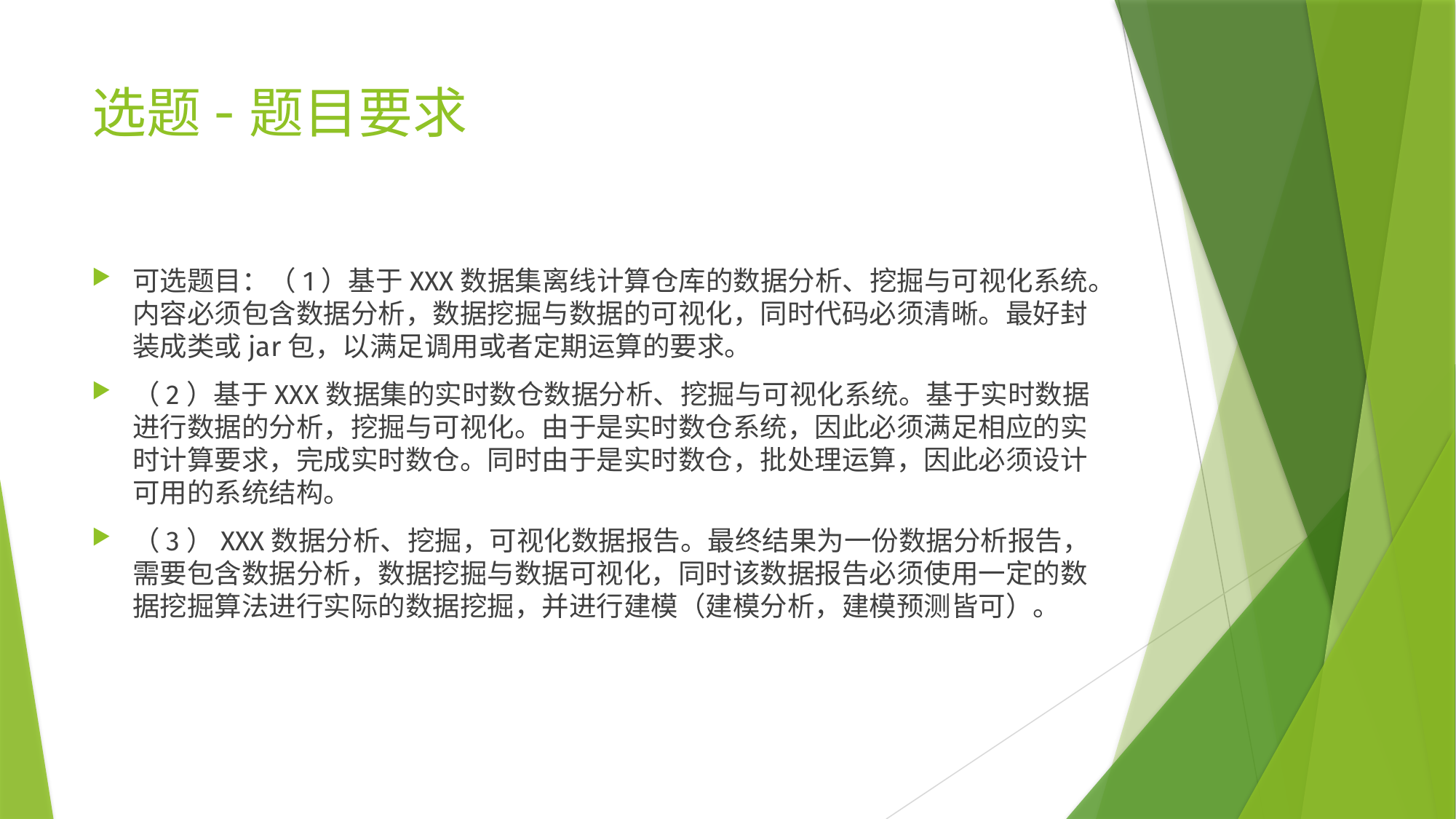

# 选题-题目要求
可选题目：（1）基于XXX数据集离线计算仓库的数据分析、挖掘与可视化系统。内容必须包含数据分析，数据挖掘与数据的可视化，同时代码必须清晰。最好封装成类或jar包，以满足调用或者定期运算的要求。
（2）基于XXX数据集的实时数仓数据分析、挖掘与可视化系统。基于实时数据进行数据的分析，挖掘与可视化。由于是实时数仓系统，因此必须满足相应的实时计算要求，完成实时数仓。同时由于是实时数仓，批处理运算，因此必须设计可用的系统结构。
（3）XXX数据分析、挖掘，可视化数据报告。最终结果为一份数据分析报告，需要包含数据分析，数据挖掘与数据可视化，同时该数据报告必须使用一定的数据挖掘算法进行实际的数据挖掘，并进行建模（建模分析，建模预测皆可）。